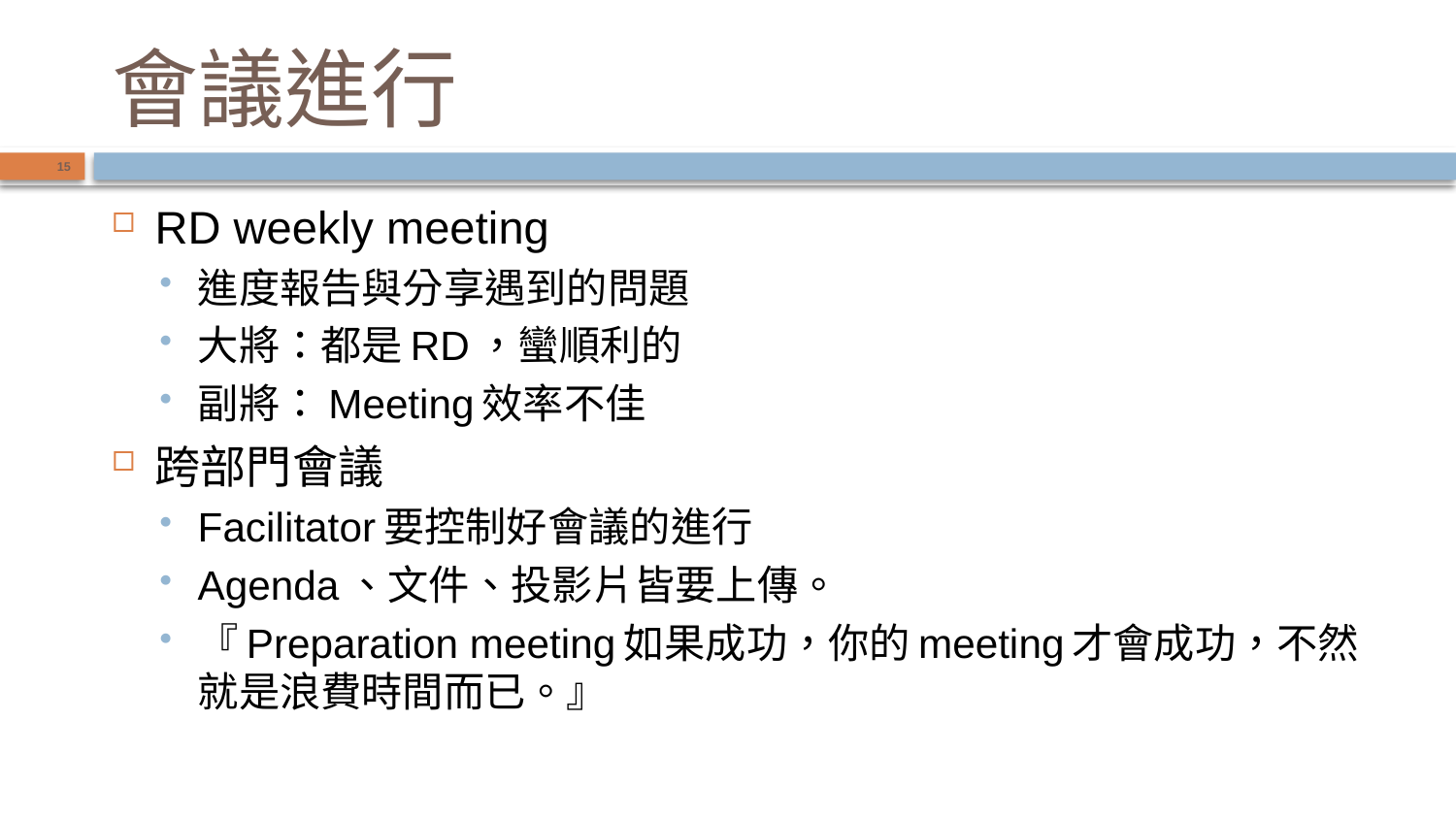

# 會議進行
15
RD weekly meeting
進度報告與分享遇到的問題
大將：都是RD，蠻順利的
副將：Meeting效率不佳
跨部門會議
Facilitator要控制好會議的進行
Agenda、文件、投影片皆要上傳。
『Preparation meeting如果成功，你的meeting才會成功，不然就是浪費時間而已。』